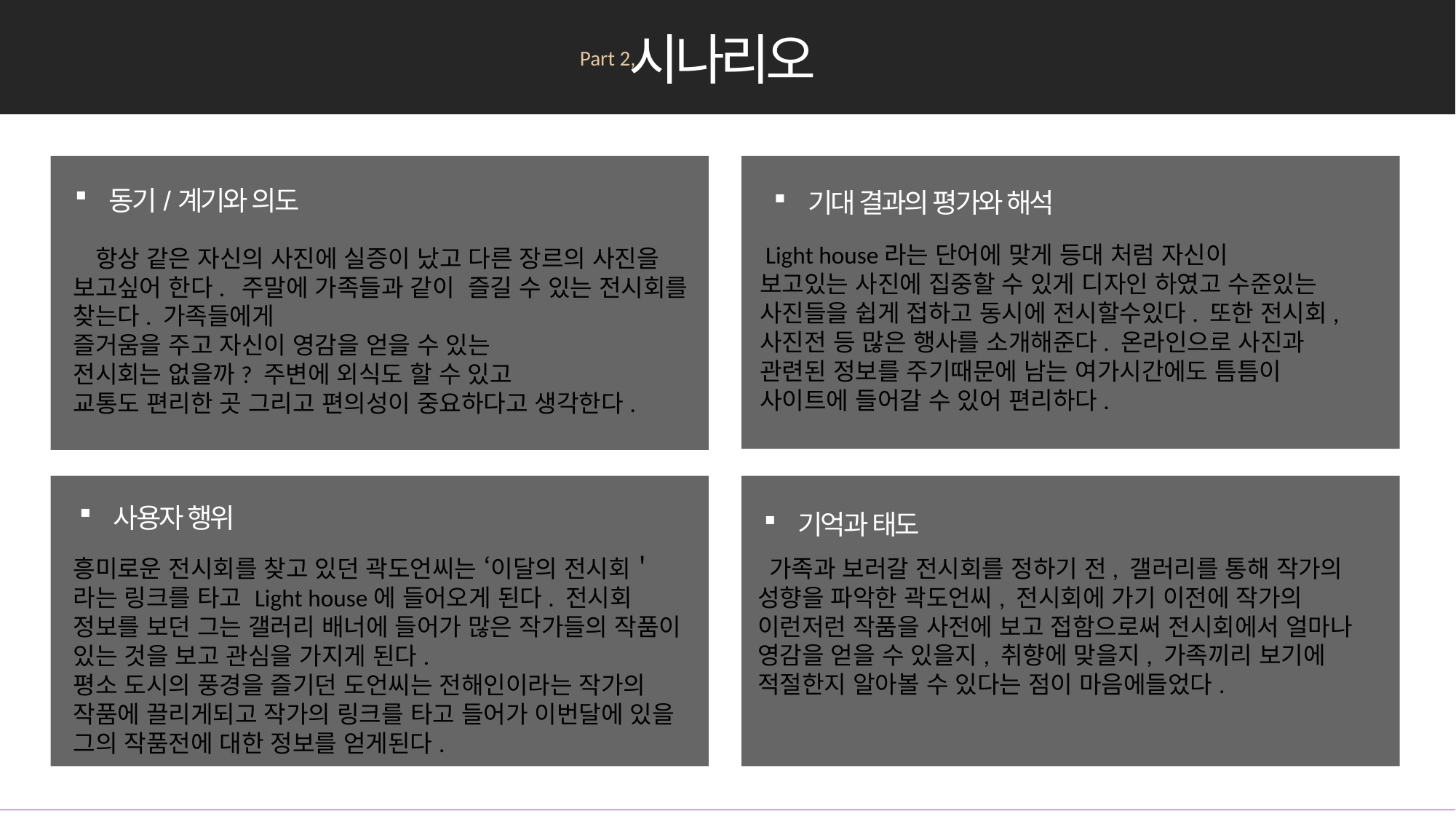

시나리오
Part 2,

동기/계기와 의도
기대 결과의 평가와 해석
 Light house라는 단어에 맞게 등대 처럼 자신이
보고있는 사진에 집중할 수 있게 디자인 하였고 수준있는 사진들을 쉽게 접하고 동시에 전시할수있다. 또한 전시회, 사진전 등 많은 행사를 소개해준다. 온라인으로 사진과 관련된 정보를 주기때문에 남는 여가시간에도 틈틈이 사이트에 들어갈 수 있어 편리하다.

   항상 같은 자신의 사진에 실증이 났고 다른 장르의 사진을 보고싶어 한다.  주말에 가족들과 같이  즐길 수 있는 전시회를 찾는다. 가족들에게
즐거움을 주고 자신이 영감을 얻을 수 있는
전시회는 없을까? 주변에 외식도 할 수 있고
교통도 편리한 곳 그리고 편의성이 중요하다고 생각한다.

사용자 행위
기억과 태도
 가족과 보러갈 전시회를 정하기 전, 갤러리를 통해 작가의 성향을 파악한 곽도언씨, 전시회에 가기 이전에 작가의 이런저런 작품을 사전에 보고 접함으로써 전시회에서 얼마나 영감을 얻을 수 있을지, 취향에 맞을지, 가족끼리 보기에 적절한지 알아볼 수 있다는 점이 마음에들었다.
흥미로운 전시회를 찾고 있던 곽도언씨는 ‘이달의 전시회＇라는 링크를 타고 Light house에 들어오게 된다. 전시회 정보를 보던 그는 갤러리 배너에 들어가 많은 작가들의 작품이 있는 것을 보고 관심을 가지게 된다.
평소 도시의 풍경을 즐기던 도언씨는 전해인이라는 작가의 작품에 끌리게되고 작가의 링크를 타고 들어가 이번달에 있을 그의 작품전에 대한 정보를 얻게된다.